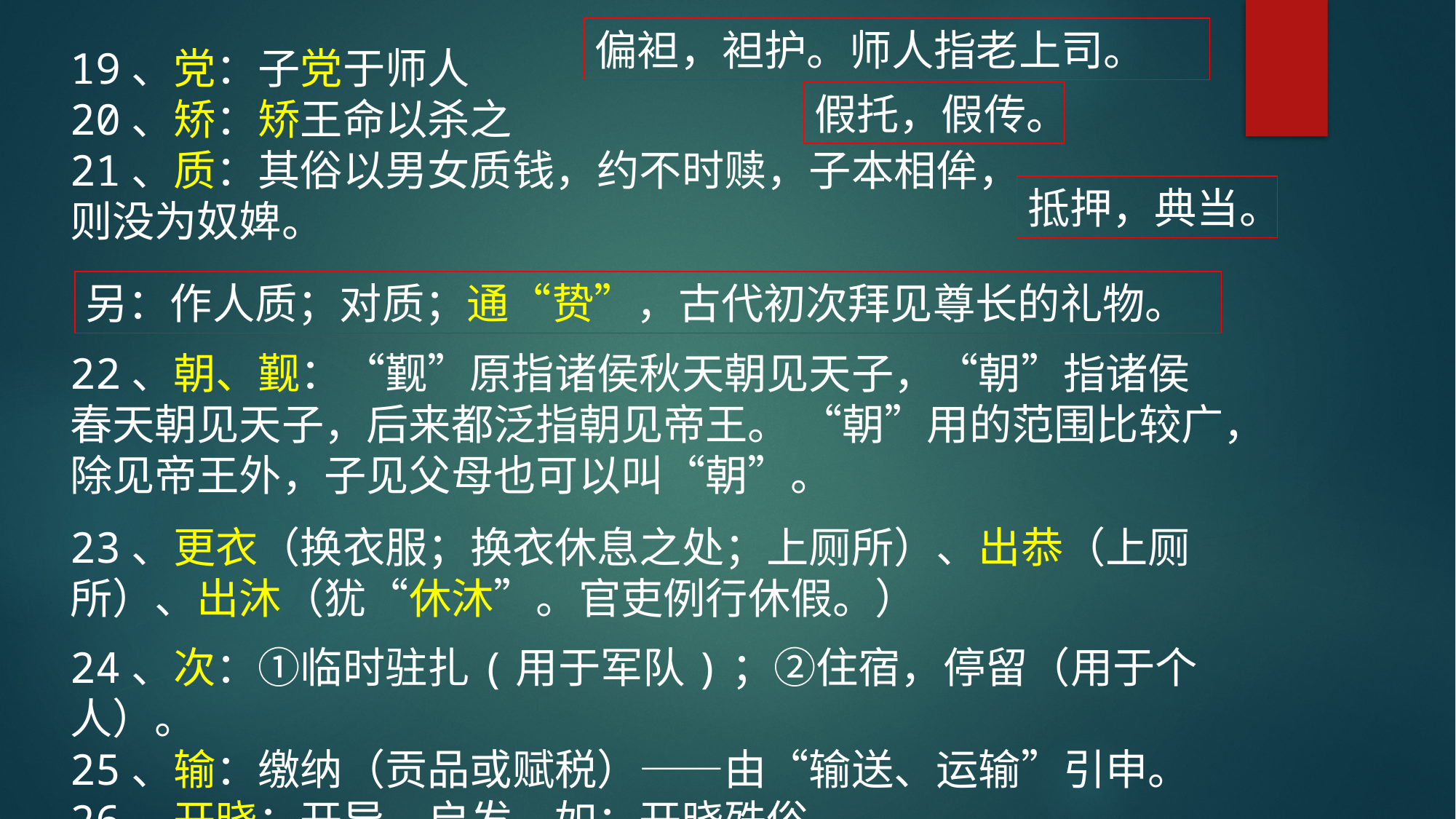

偏袒，袒护。师人指老上司。
19、党：子党于师人
20、矫：矫王命以杀之
21、质：其俗以男女质钱，约不时赎，子本相侔，则没为奴婢。
假托，假传。
抵押，典当。
另：作人质；对质；通“贽”，古代初次拜见尊长的礼物。
22、朝、觐：“觐”原指诸侯秋天朝见天子，“朝”指诸侯春天朝见天子，后来都泛指朝见帝王。 “朝”用的范围比较广，除见帝王外，子见父母也可以叫“朝”。
23、更衣（换衣服；换衣休息之处；上厕所）、出恭（上厕所）、出沐（犹“休沐”。官吏例行休假。）
24、次：①临时驻扎(用于军队)；②住宿，停留（用于个人）。
25、输：缴纳（贡品或赋税）——由“输送、运输”引申。
26、开晓：开导，启发。如：开晓殊俗